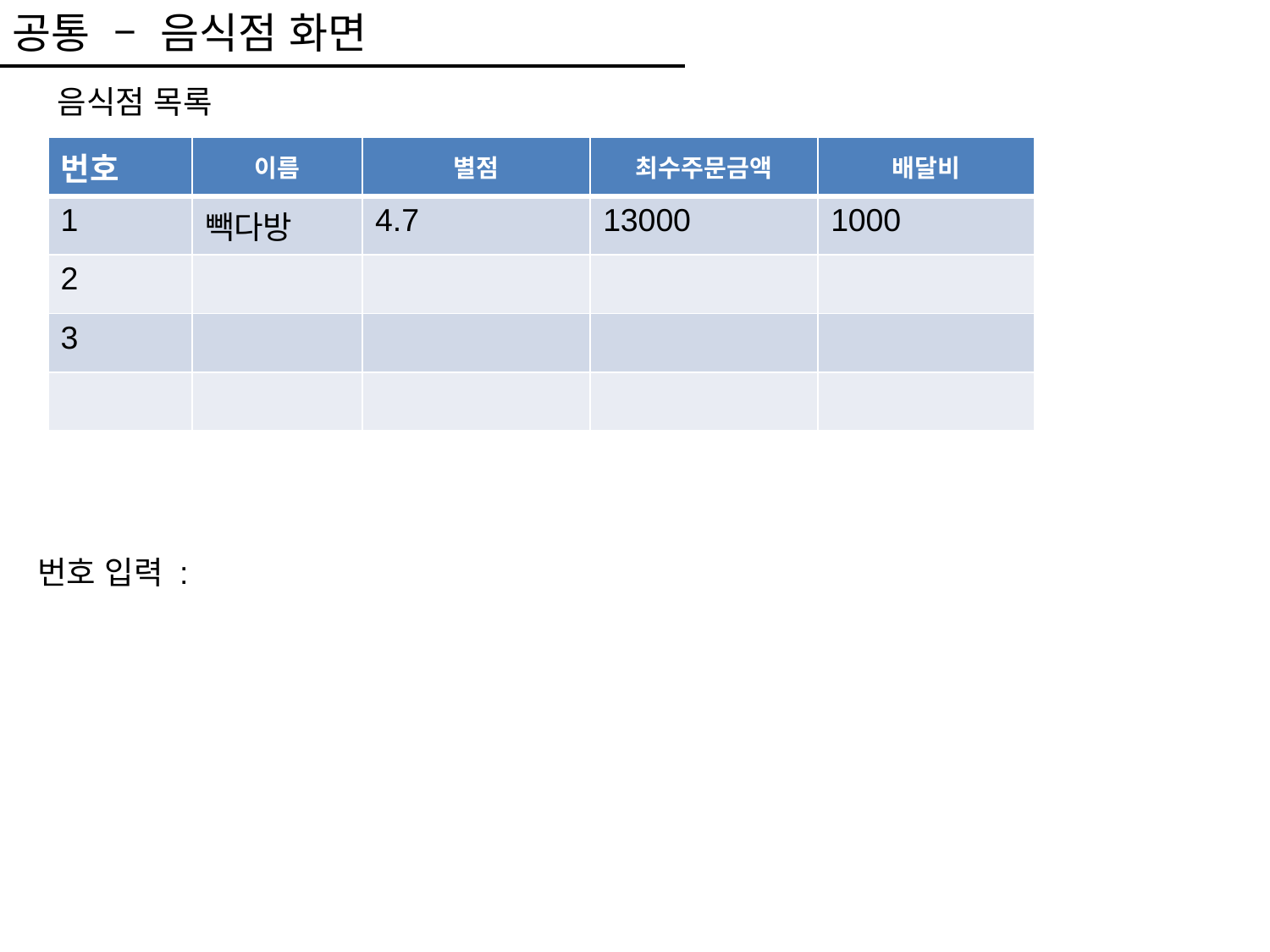

공통  –  음식점 화면
음식점 목록
| 번호 | 이름 | 별점 | 최수주문금액 | 배달비 |
| --- | --- | --- | --- | --- |
| 1 | 빽다방 | 4.7 | 13000 | 1000 |
| 2 |  |  |  |  |
| 3 |  |  |  |  |
|  |  |  |  |  |
번호 입력 :